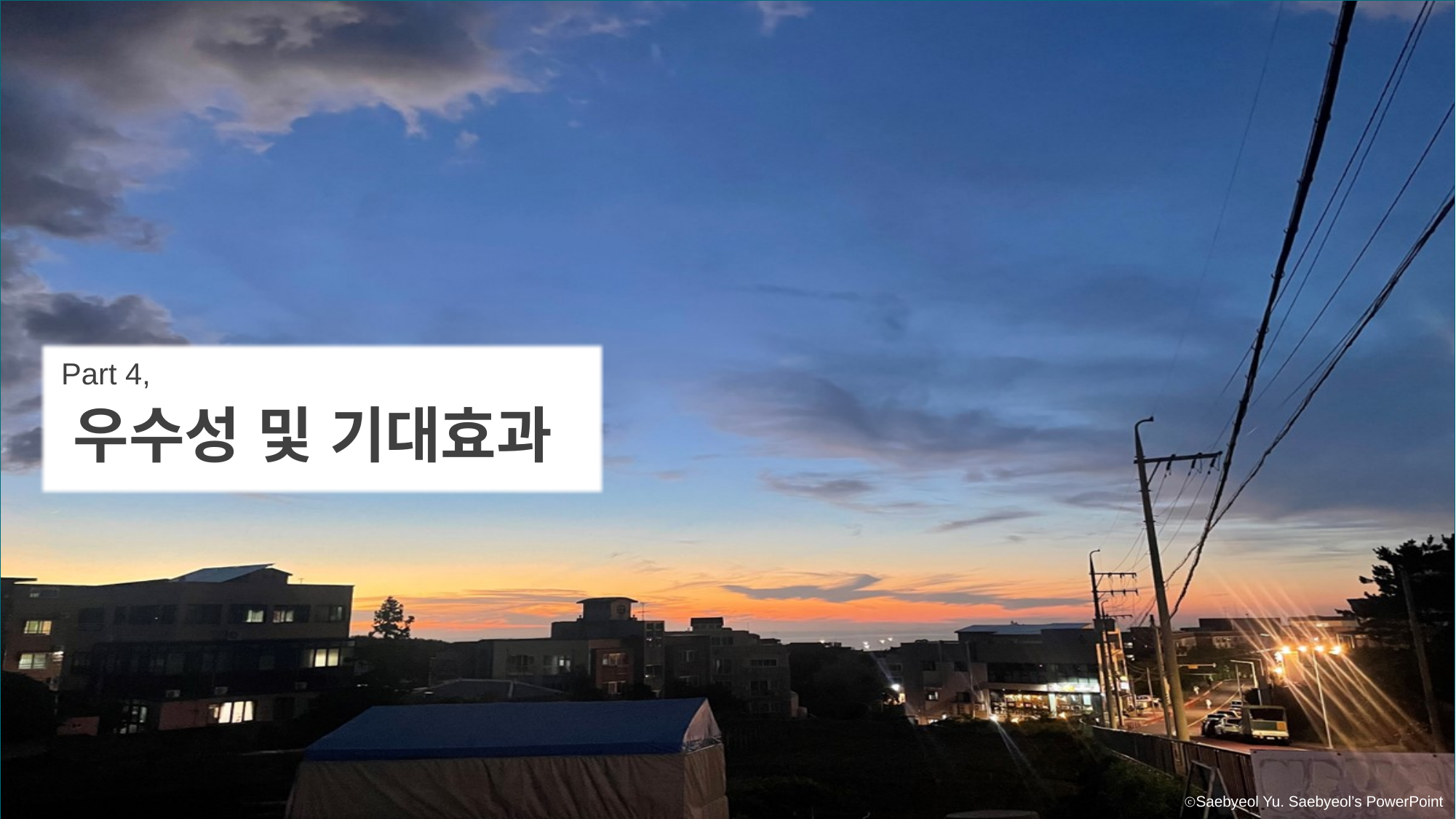

Part 4,
우수성 및 기대효과
ⓒSaebyeol Yu. Saebyeol’s PowerPoint